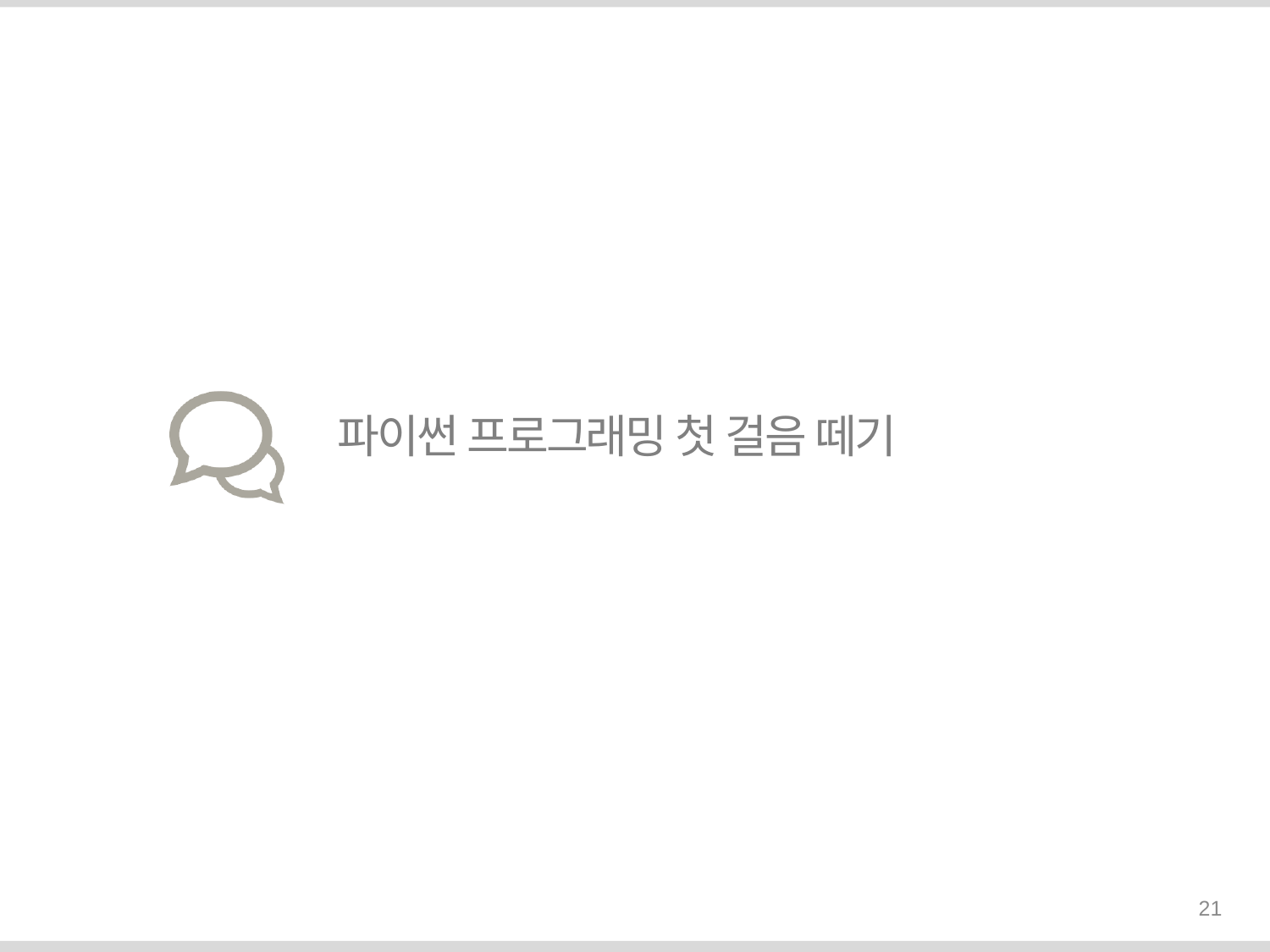

# 파이썬 프로그래밍 첫 걸음 떼기
21